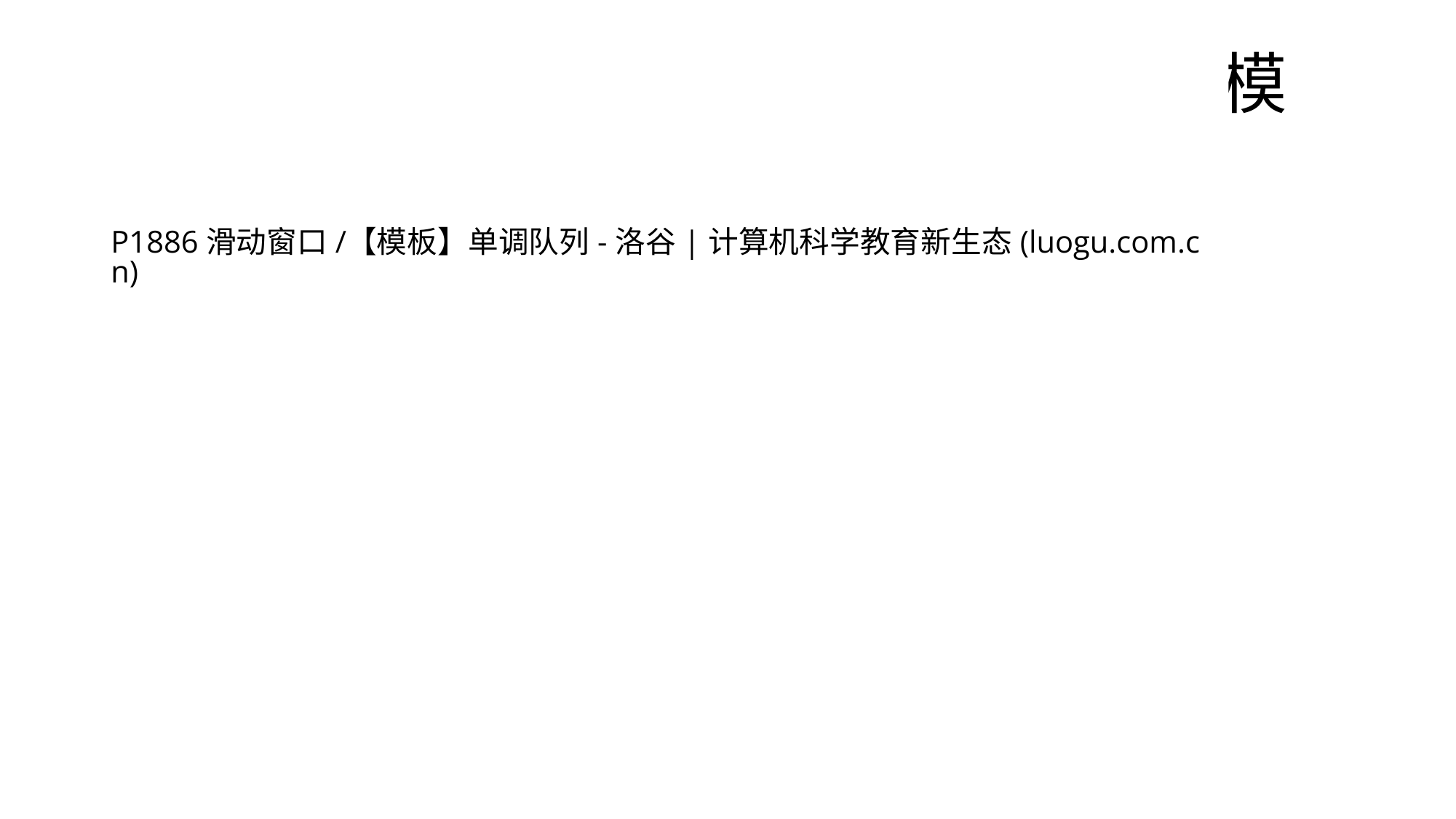

# 参考资料：洛谷P1886 滑动窗口 /【模板】单调队列
P1886 滑动窗口 /【模板】单调队列 - 洛谷 | 计算机科学教育新生态 (luogu.com.cn)